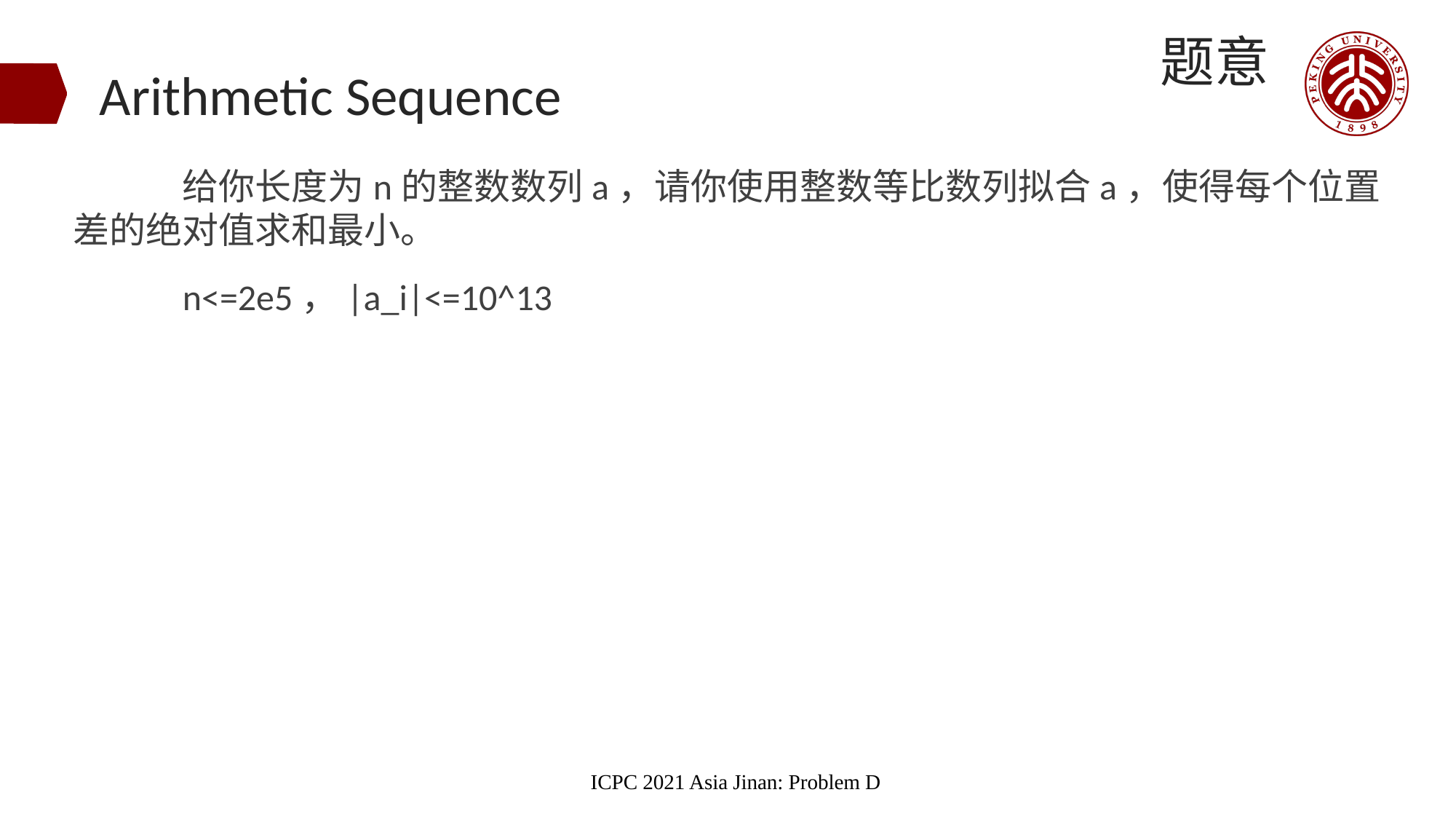

题意
# Arithmetic Sequence
10
	给你长度为n的整数数列a，请你使用整数等比数列拟合a，使得每个位置差的绝对值求和最小。
	n<=2e5，|a_i|<=10^13
ICPC 2021 Asia Jinan: Problem D